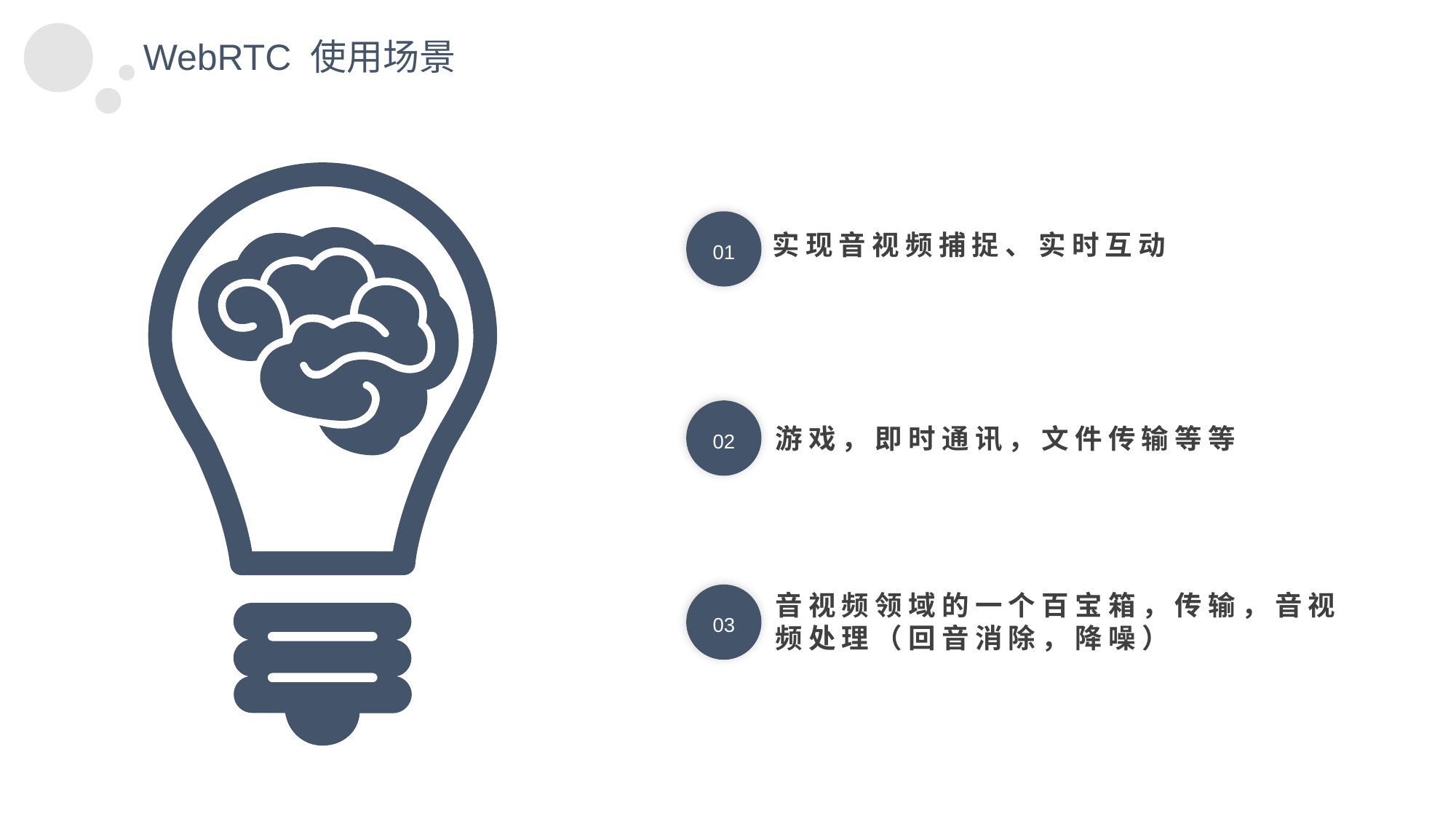

WebRTC 使用场景

01
实现音视频捕捉、实时互动

02
游戏，即时通讯，文件传输等等
音视频领域的一个百宝箱，传输，音视频处理（回音消除，降噪）
03